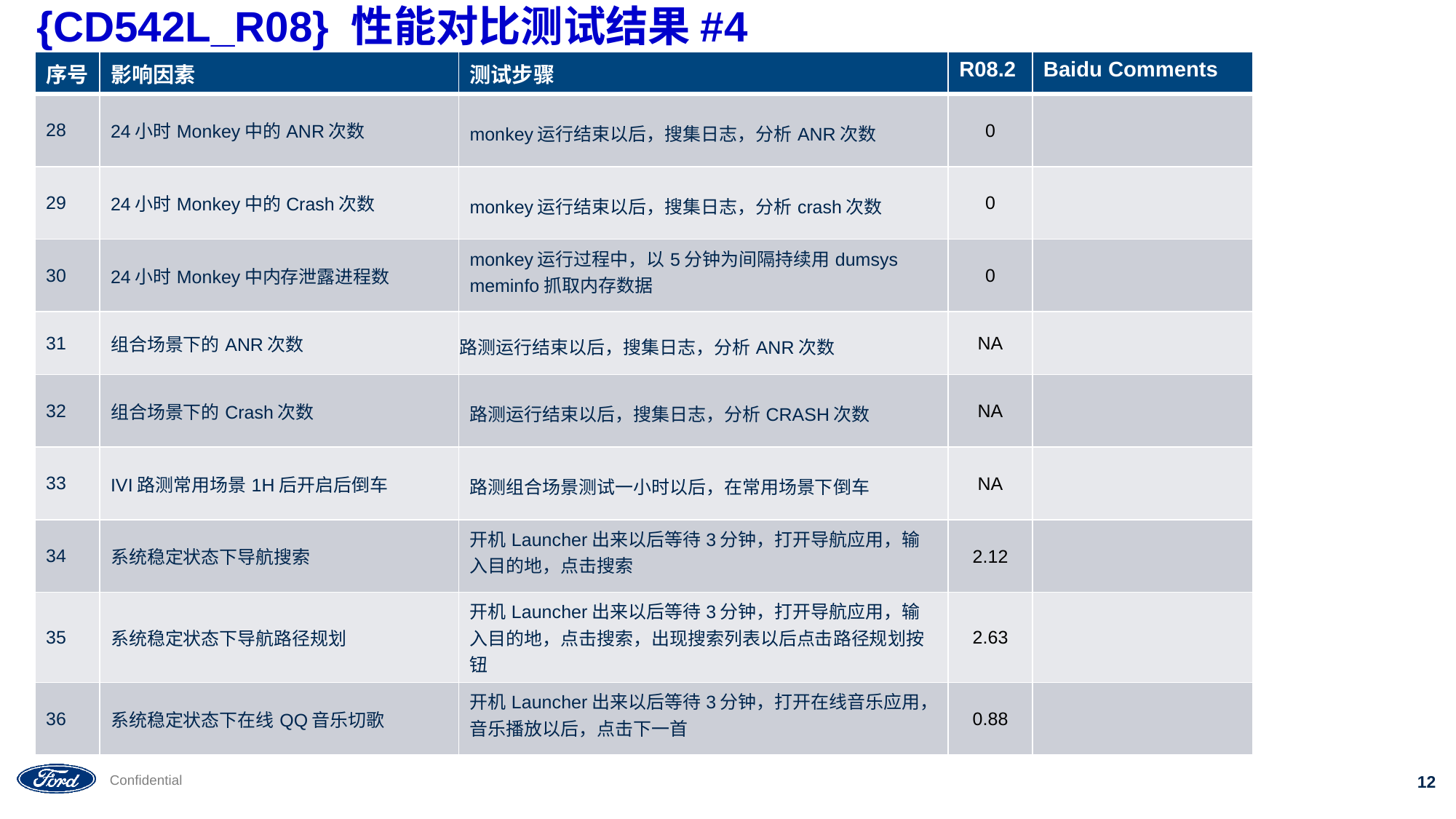

# {CD542L_R08} 性能对比测试结果#4
| 序号 | 影响因素 | 测试步骤 | R08.2 | Baidu Comments |
| --- | --- | --- | --- | --- |
| 28 | 24小时Monkey中的ANR次数 | monkey运行结束以后，搜集日志，分析ANR次数 | 0 |  |
| 29 | 24小时Monkey中的Crash次数 | monkey运行结束以后，搜集日志，分析crash次数 | 0 |  |
| 30 | 24小时Monkey中内存泄露进程数 | monkey运行过程中，以5分钟为间隔持续用dumsys meminfo抓取内存数据 | 0 |  |
| 31 | 组合场景下的ANR次数 | 路测运行结束以后，搜集日志，分析ANR次数 | NA |  |
| 32 | 组合场景下的Crash次数 | 路测运行结束以后，搜集日志，分析CRASH次数 | NA |  |
| 33 | IVI路测常用场景1H后开启后倒车 | 路测组合场景测试一小时以后，在常用场景下倒车 | NA |  |
| 34 | 系统稳定状态下导航搜索 | 开机Launcher出来以后等待3分钟，打开导航应用，输入目的地，点击搜索 | 2.12 |  |
| 35 | 系统稳定状态下导航路径规划 | 开机Launcher出来以后等待3分钟，打开导航应用，输入目的地，点击搜索，出现搜索列表以后点击路径规划按钮 | 2.63 |  |
| 36 | 系统稳定状态下在线QQ音乐切歌 | 开机Launcher出来以后等待3分钟，打开在线音乐应用，音乐播放以后，点击下一首 | 0.88 |  |